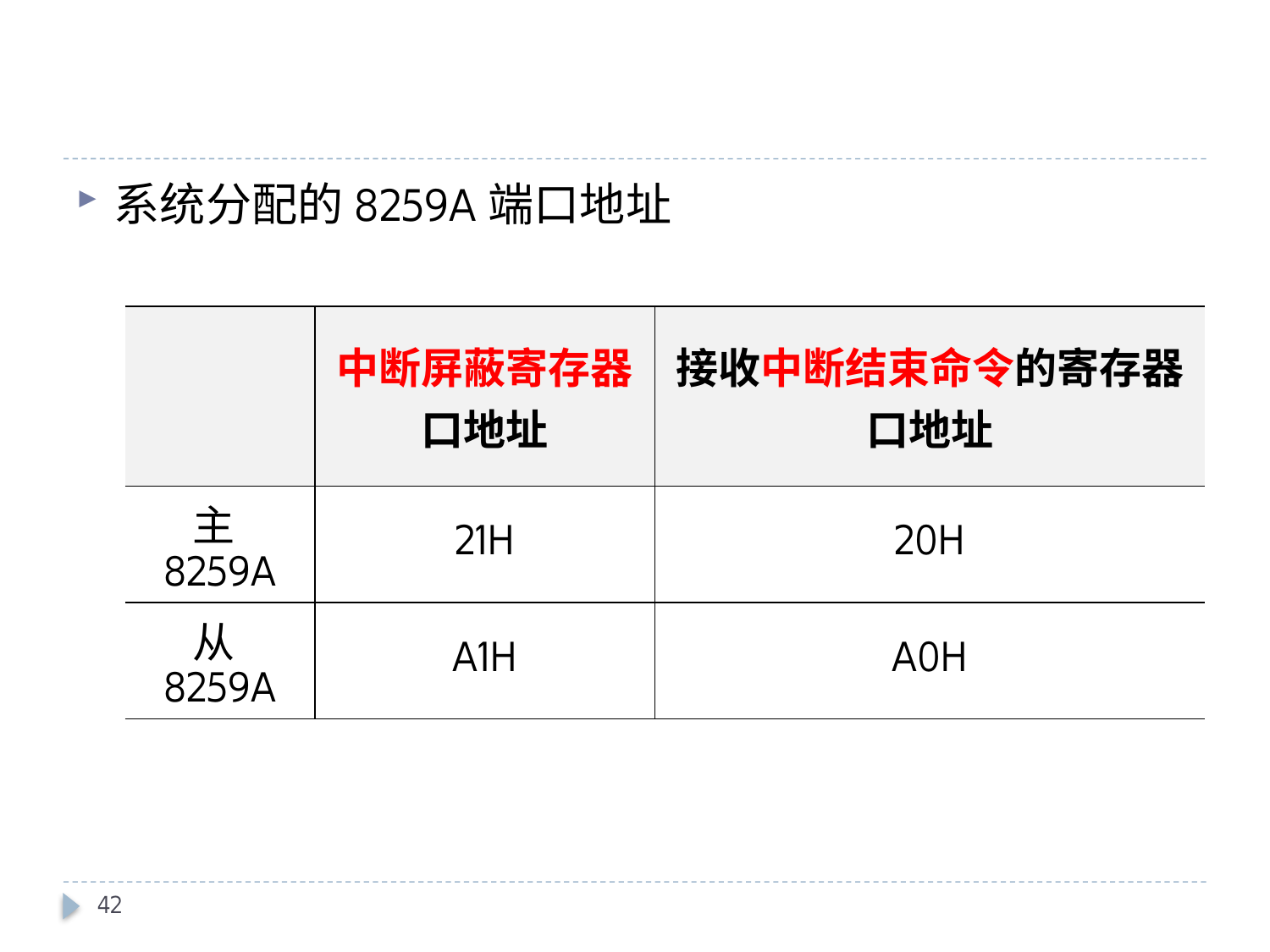

#
系统分配的8259A端口地址
|  | 中断屏蔽寄存器 口地址 | 接收中断结束命令的寄存器 口地址 |
| --- | --- | --- |
| 主8259A | 21H | 20H |
| 从8259A | A1H | A0H |
42